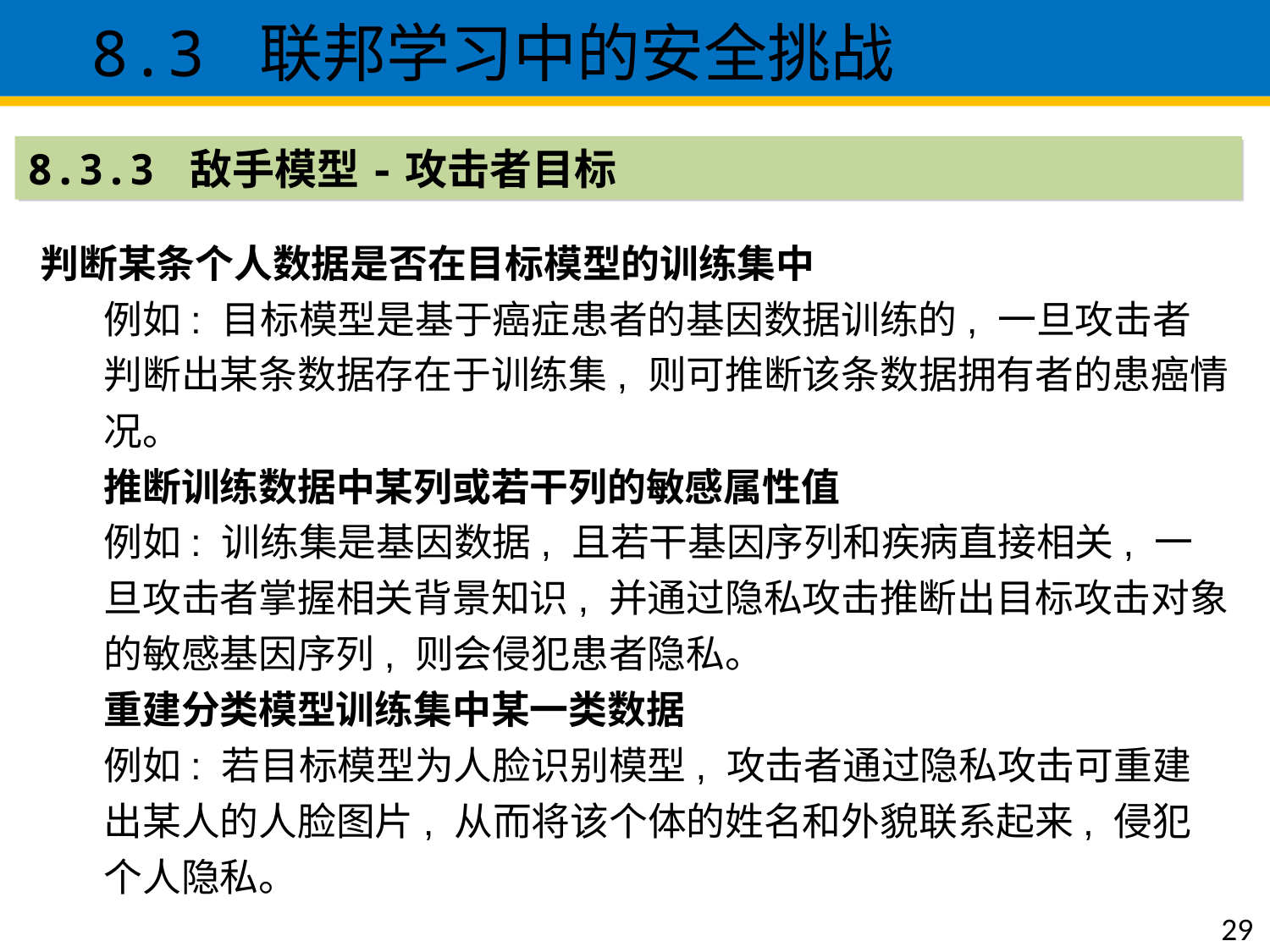

8.3 联邦学习中的安全挑战
8.3.3 敌手模型-攻击者目标
判断某条个人数据是否在目标模型的训练集中
例如: 目标模型是基于癌症患者的基因数据训练的, 一旦攻击者判断出某条数据存在于训练集, 则可推断该条数据拥有者的患癌情况。
推断训练数据中某列或若干列的敏感属性值
例如: 训练集是基因数据, 且若干基因序列和疾病直接相关, 一旦攻击者掌握相关背景知识, 并通过隐私攻击推断出目标攻击对象的敏感基因序列, 则会侵犯患者隐私。
重建分类模型训练集中某一类数据
例如: 若目标模型为人脸识别模型, 攻击者通过隐私攻击可重建出某人的人脸图片, 从而将该个体的姓名和外貌联系起来, 侵犯个人隐私。
发布
29